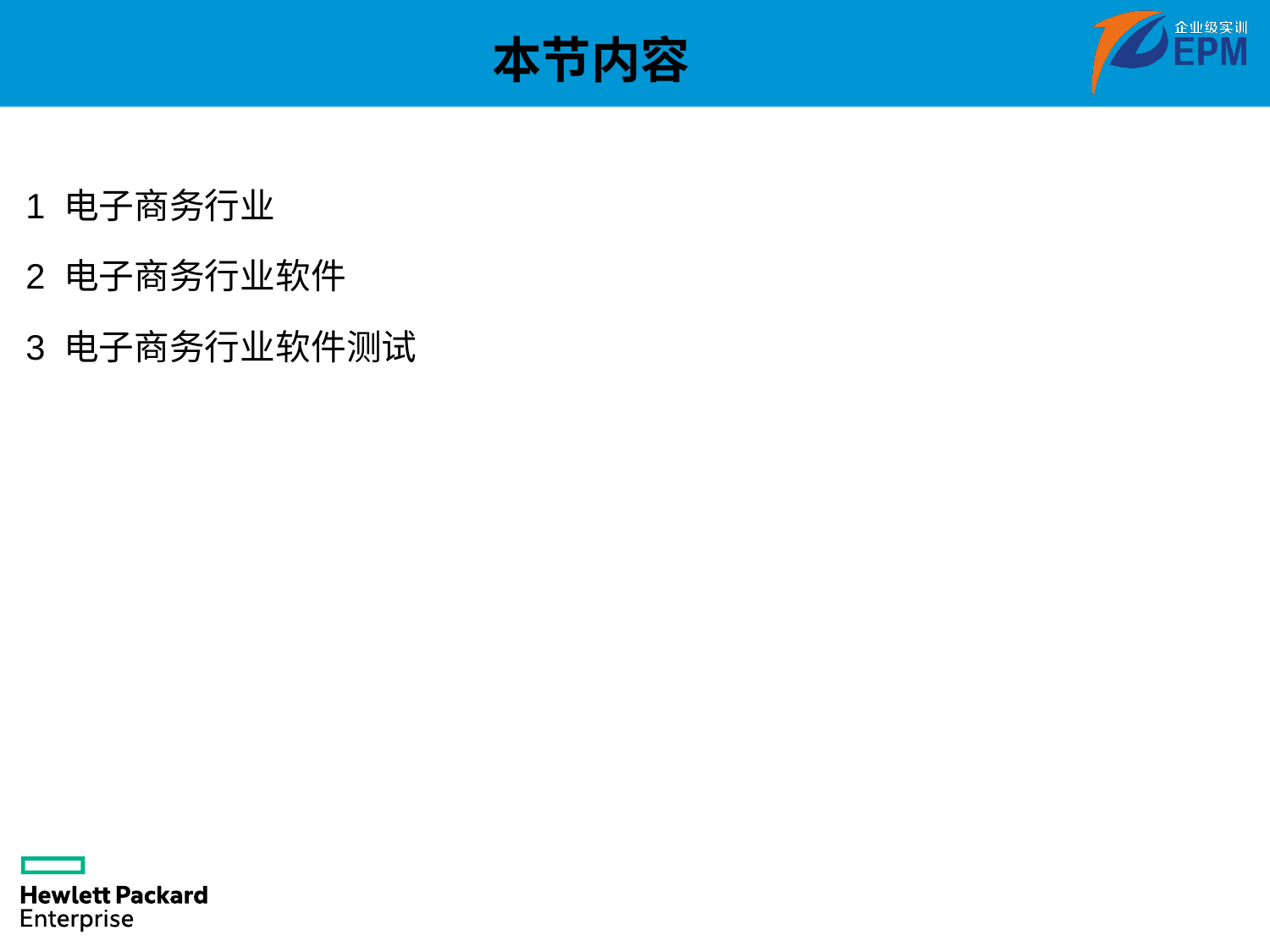

# 本节内容
1 电子商务行业
2 电子商务行业软件
3 电子商务行业软件测试